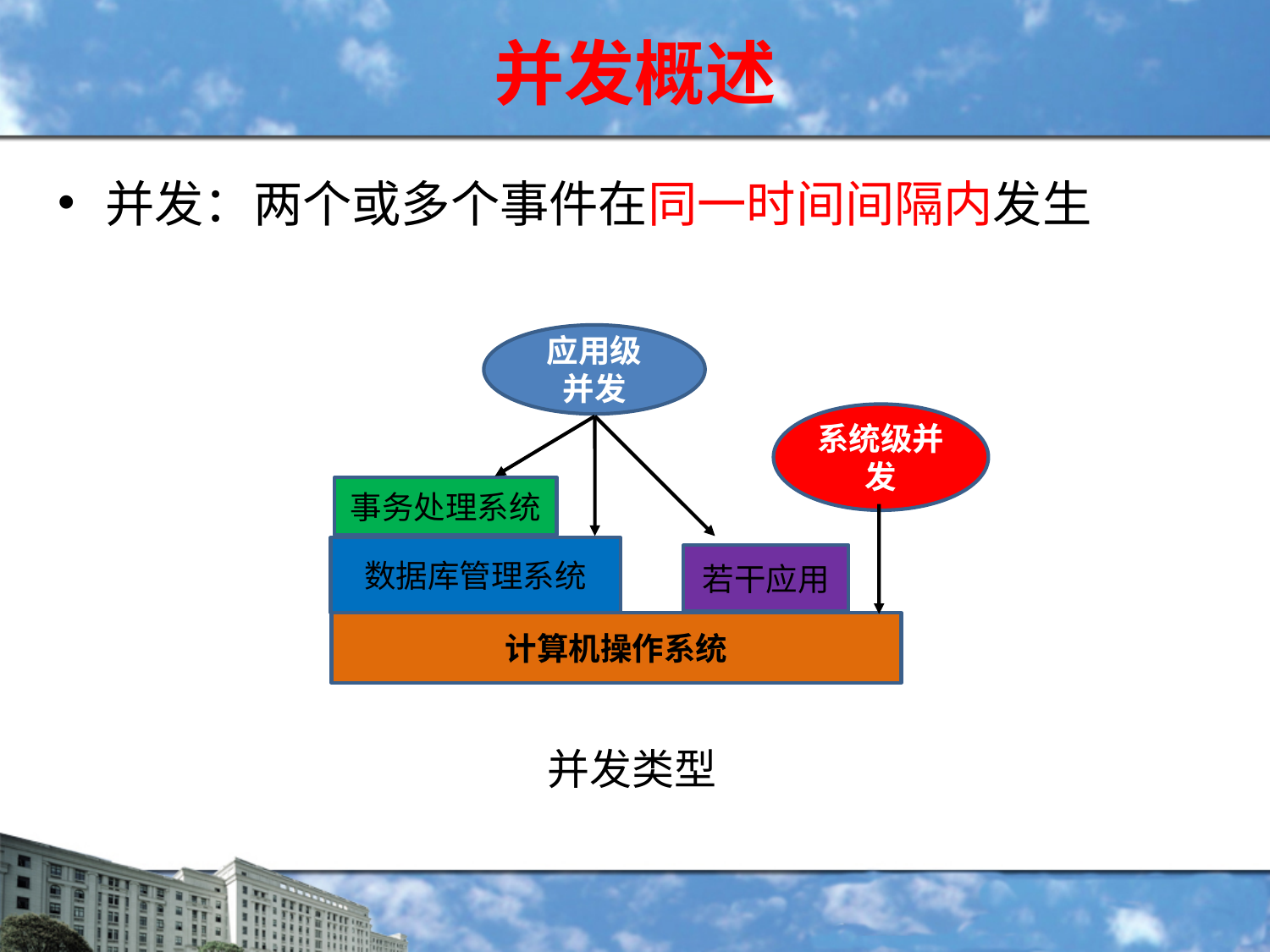

# 并发概述
并发：两个或多个事件在同一时间间隔内发生
应用级
并发
系统级并发

事务处理系统

数据库管理系统
若干应用
计算机操作系统
并发类型